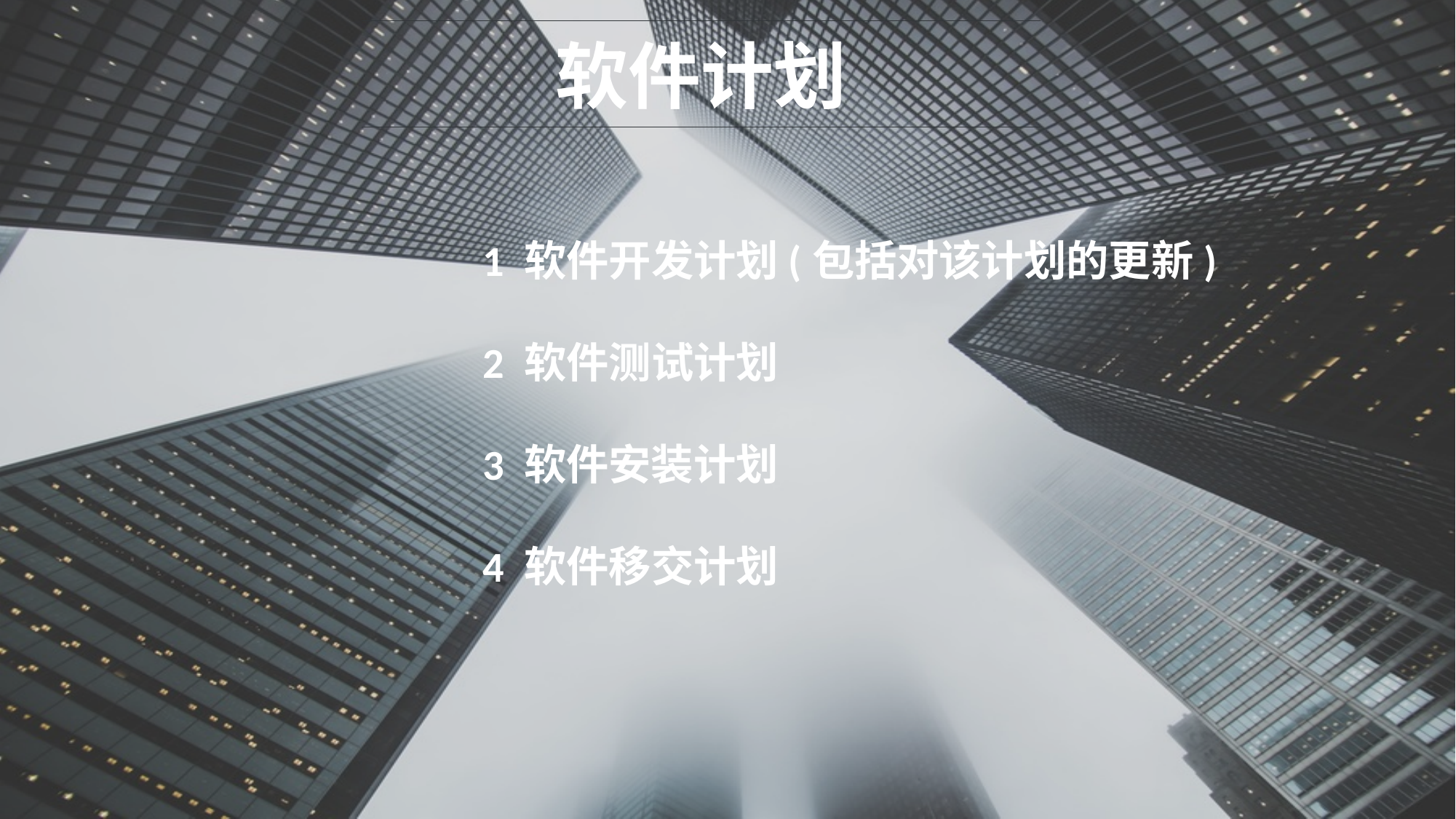

软件计划
          1 软件开发计划(包括对该计划的更新)

          2 软件测试计划

          3 软件安装计划

          4 软件移交计划